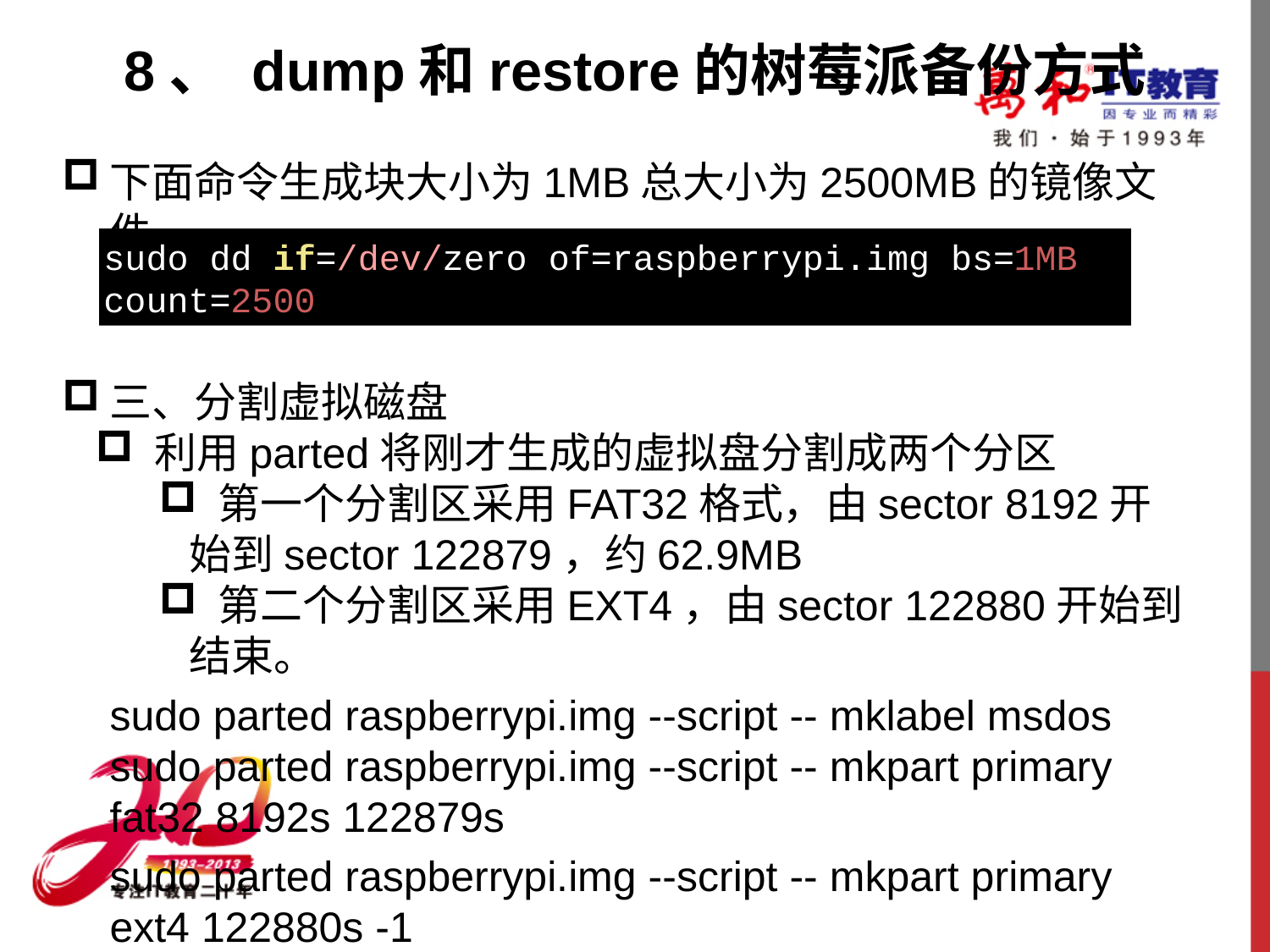

# 8、 dump和restore的树莓派备份方式
下面命令生成块大小为1MB总大小为2500MB的镜像文件

三、分割虚拟磁盘
 利用parted将刚才生成的虚拟盘分割成两个分区
 第一个分割区采用FAT32格式，由sector 8192开始到sector 122879，约62.9MB
 第二个分割区采用EXT4，由sector 122880开始到结束。
	sudo parted raspberrypi.img --script -- mklabel msdos sudo parted raspberrypi.img --script -- mkpart primary fat32 8192s 122879s
	sudo parted raspberrypi.img --script -- mkpart primary ext4 122880s -1
sudo dd if=/dev/zero of=raspberrypi.img bs=1MB count=2500